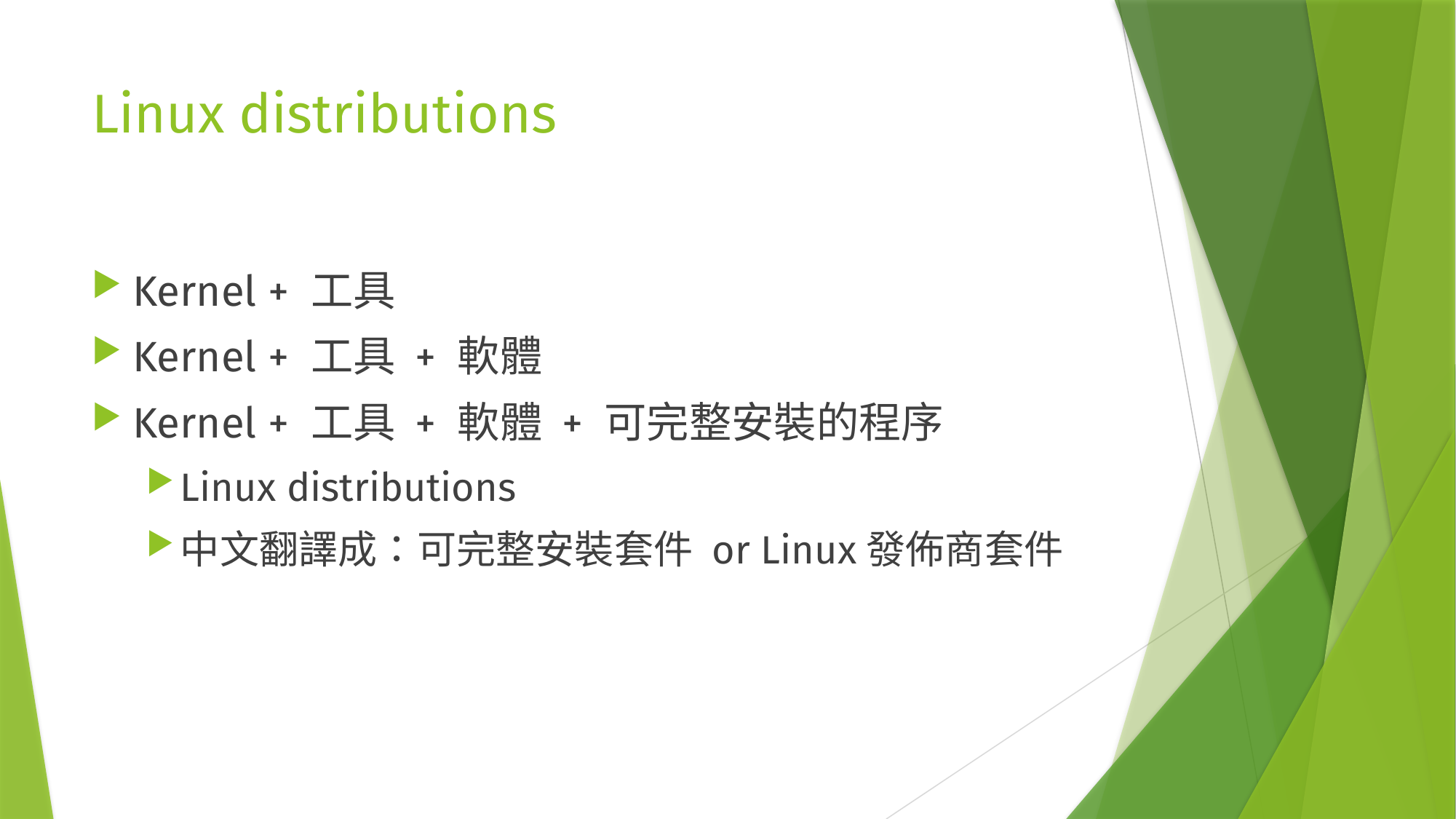

# Linux distributions
Kernel + 工具
Kernel + 工具 + 軟體
Kernel + 工具 + 軟體 + 可完整安裝的程序
Linux distributions
中文翻譯成：可完整安裝套件 or Linux發佈商套件